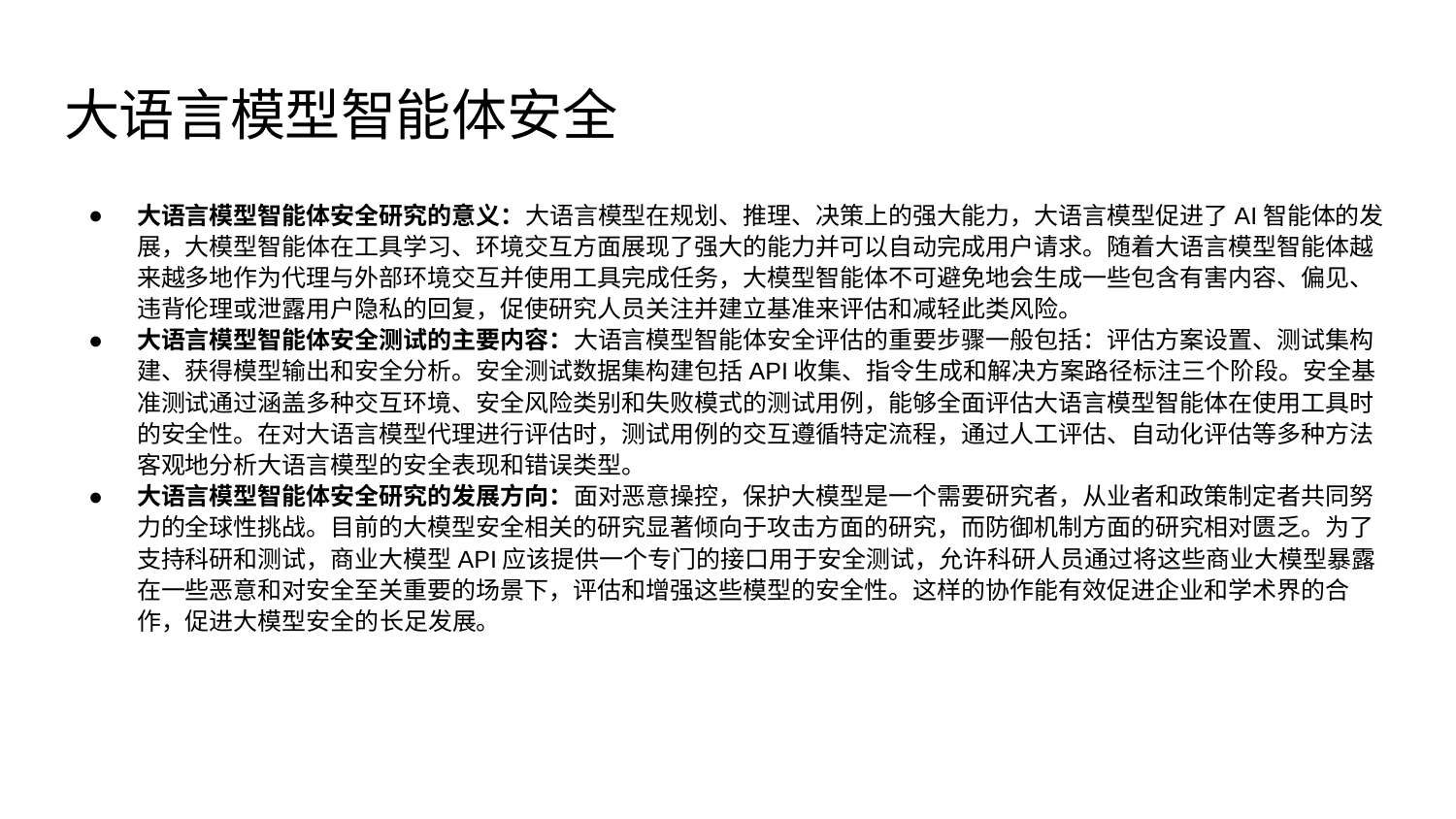

# 大语言模型智能体安全
大语言模型智能体安全研究的意义：大语言模型在规划、推理、决策上的强大能力，大语言模型促进了AI智能体的发展，大模型智能体在工具学习、环境交互方面展现了强大的能力并可以自动完成用户请求。随着大语言模型智能体越来越多地作为代理与外部环境交互并使用工具完成任务，大模型智能体不可避免地会生成一些包含有害内容、偏见、违背伦理或泄露用户隐私的回复，促使研究人员关注并建立基准来评估和减轻此类风险。
大语言模型智能体安全测试的主要内容：大语言模型智能体安全评估的重要步骤一般包括：评估方案设置、测试集构建、获得模型输出和安全分析。安全测试数据集构建包括API收集、指令生成和解决方案路径标注三个阶段。安全基准测试通过涵盖多种交互环境、安全风险类别和失败模式的测试用例，能够全面评估大语言模型智能体在使用工具时的安全性。在对大语言模型代理进行评估时，测试用例的交互遵循特定流程，通过人工评估、自动化评估等多种方法客观地分析大语言模型的安全表现和错误类型。
大语言模型智能体安全研究的发展方向：面对恶意操控，保护大模型是一个需要研究者，从业者和政策制定者共同努力的全球性挑战。目前的大模型安全相关的研究显著倾向于攻击方面的研究，而防御机制方面的研究相对匮乏。为了支持科研和测试，商业大模型API应该提供一个专门的接口用于安全测试，允许科研人员通过将这些商业大模型暴露在一些恶意和对安全至关重要的场景下，评估和增强这些模型的安全性。这样的协作能有效促进企业和学术界的合作，促进大模型安全的长足发展。